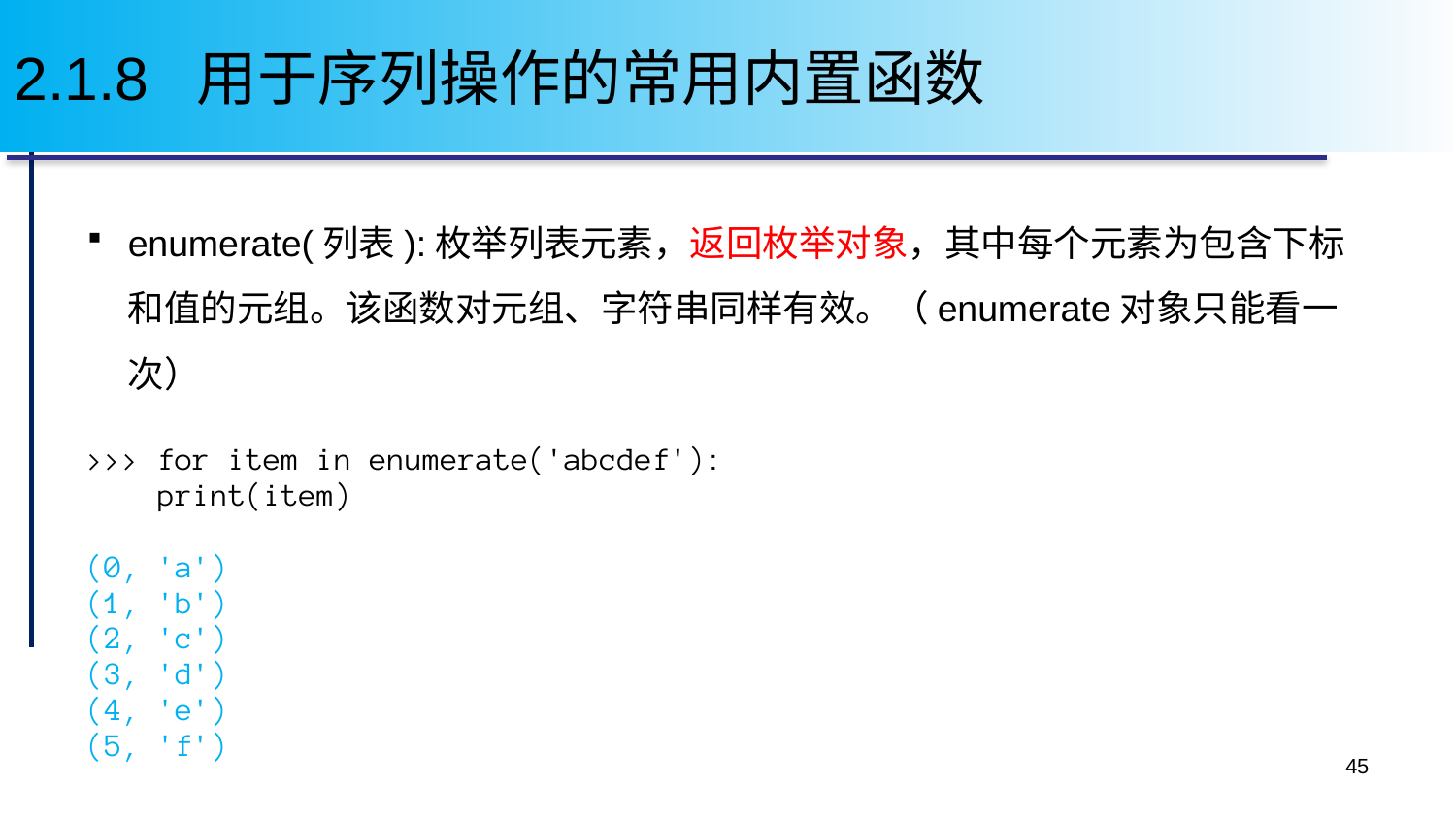

# 2.1.8  用于序列操作的常用内置函数
enumerate(列表):枚举列表元素，返回枚举对象，其中每个元素为包含下标和值的元组。该函数对元组、字符串同样有效。（enumerate对象只能看一次）

>>> for item in enumerate('abcdef'):
    print(item)

(0, 'a')
(1, 'b')
(2, 'c')
(3, 'd')
(4, 'e')
(5, 'f')
45